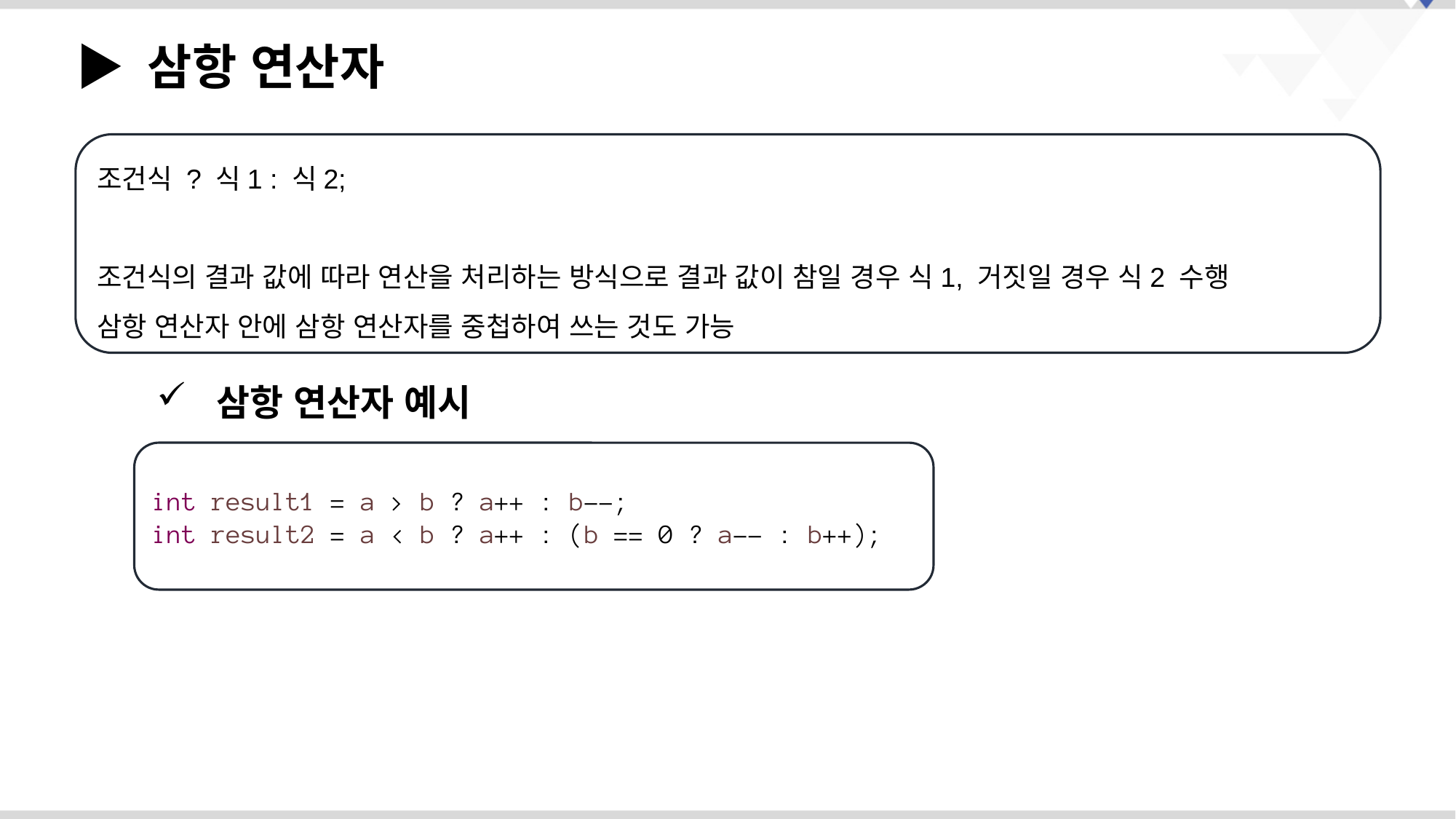

▶ 삼항 연산자
조건식 ? 식1 : 식2;

조건식의 결과 값에 따라 연산을 처리하는 방식으로 결과 값이 참일 경우 식1, 거짓일 경우 식2 수행
삼항 연산자 안에 삼항 연산자를 중첩하여 쓰는 것도 가능
 삼항 연산자 예시
int result1 = a > b ? a++ : b--;
int result2 = a < b ? a++ : (b == 0 ? a-- : b++);